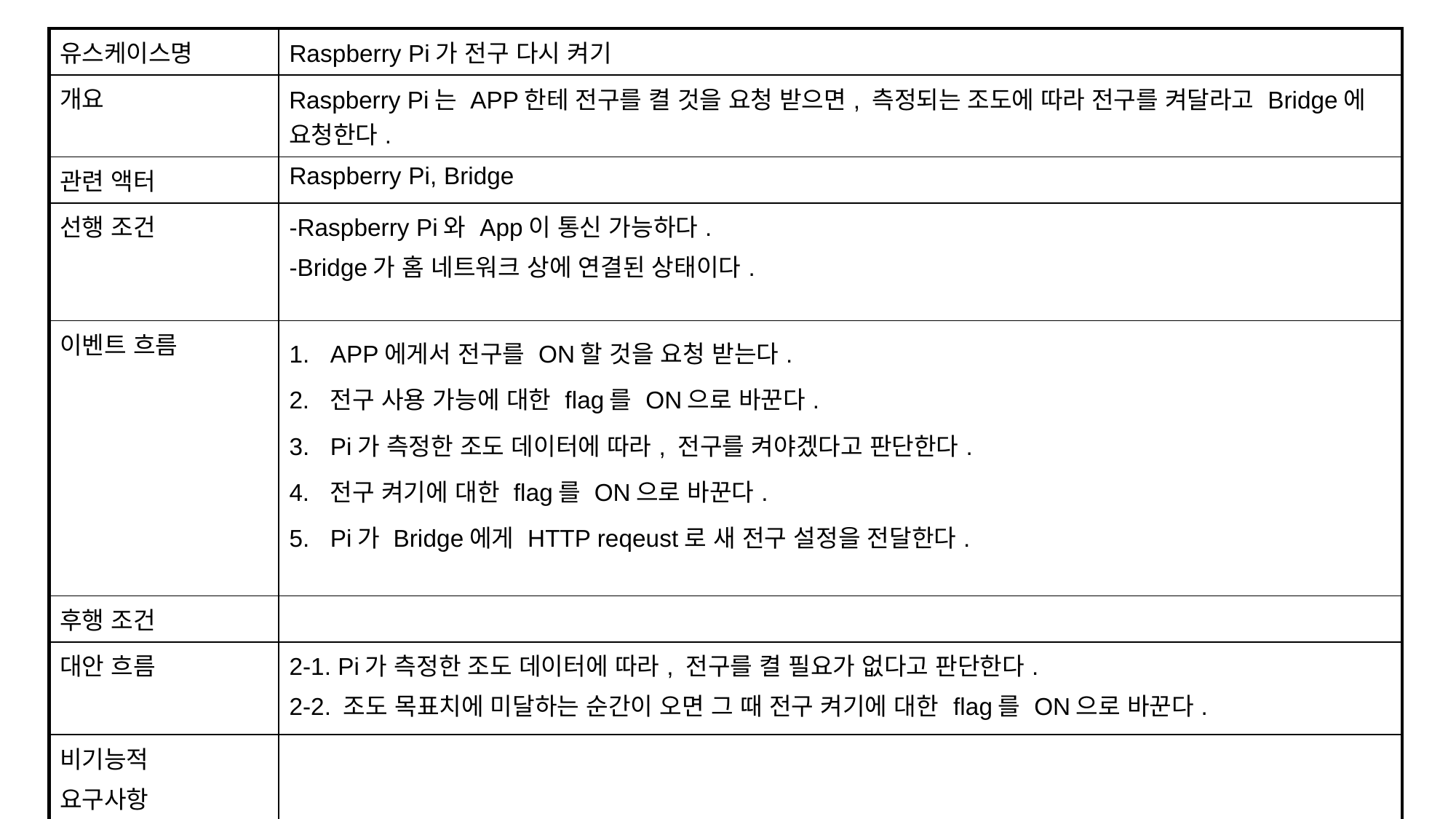

| 유스케이스명 | Raspberry Pi가 전구 다시 켜기 |
| --- | --- |
| 개요 | Raspberry Pi는 APP한테 전구를 켤 것을 요청 받으면, 측정되는 조도에 따라 전구를 켜달라고 Bridge에 요청한다. |
| 관련 액터 | Raspberry Pi, Bridge |
| 선행 조건 | -Raspberry Pi와 App이 통신 가능하다. -Bridge가 홈 네트워크 상에 연결된 상태이다. |
| 이벤트 흐름 | APP에게서 전구를 ON할 것을 요청 받는다. 전구 사용 가능에 대한 flag를 ON으로 바꾼다. Pi가 측정한 조도 데이터에 따라, 전구를 켜야겠다고 판단한다. 전구 켜기에 대한 flag를 ON으로 바꾼다. Pi가 Bridge에게 HTTP reqeust로 새 전구 설정을 전달한다. |
| 후행 조건 |  |
| 대안 흐름 | 2-1. Pi가 측정한 조도 데이터에 따라, 전구를 켤 필요가 없다고 판단한다. 2-2. 조도 목표치에 미달하는 순간이 오면 그 때 전구 켜기에 대한 flag를 ON으로 바꾼다. |
| 비기능적 요구사항 |  |